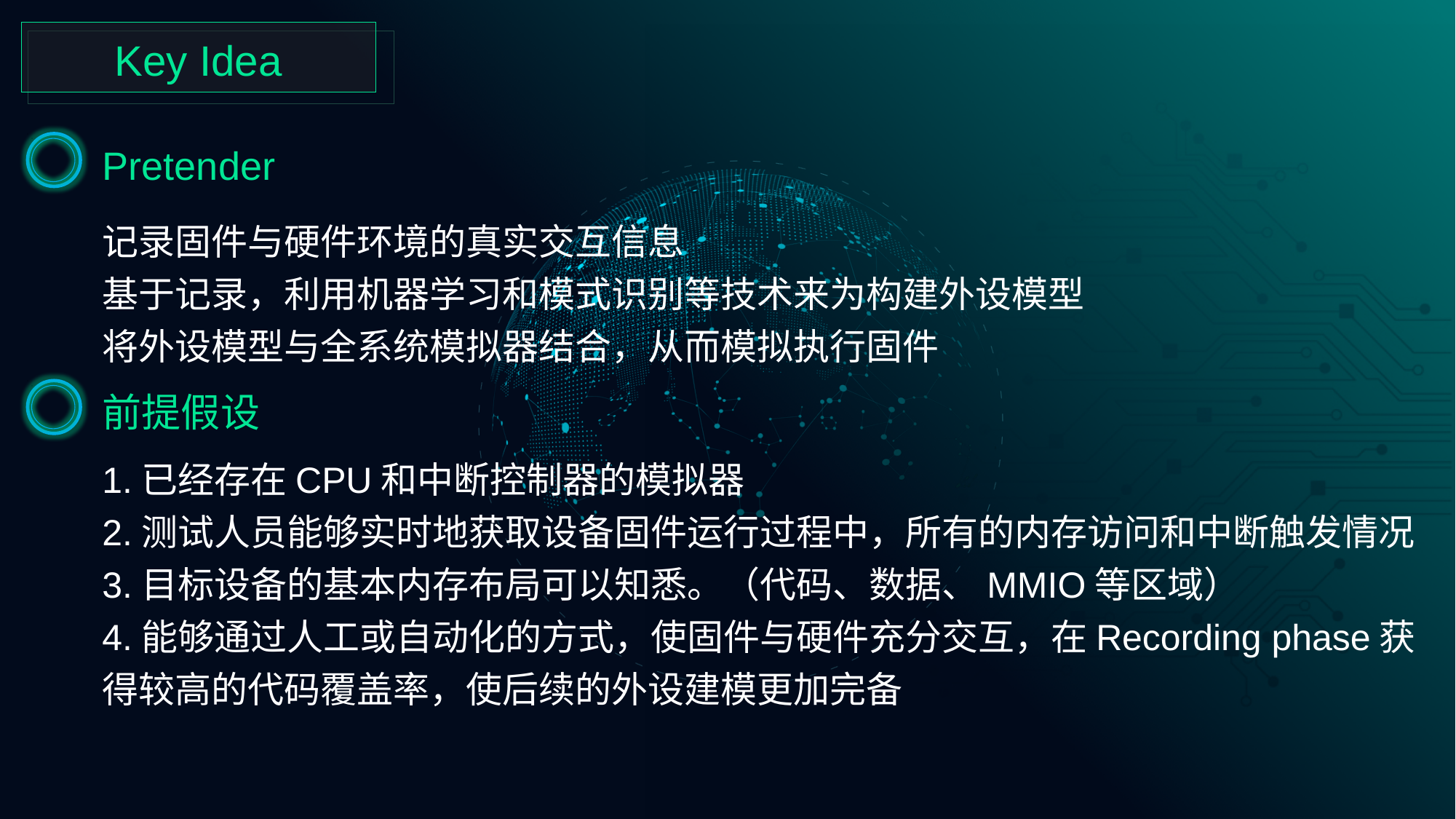

Key Idea

Pretender
记录固件与硬件环境的真实交互信息
基于记录，利用机器学习和模式识别等技术来为构建外设模型
将外设模型与全系统模拟器结合，从而模拟执行固件

前提假设
1.已经存在CPU和中断控制器的模拟器
2.测试人员能够实时地获取设备固件运行过程中，所有的内存访问和中断触发情况
3.目标设备的基本内存布局可以知悉。（代码、数据、MMIO等区域）
4.能够通过人工或自动化的方式，使固件与硬件充分交互，在Recording phase获得较高的代码覆盖率，使后续的外设建模更加完备